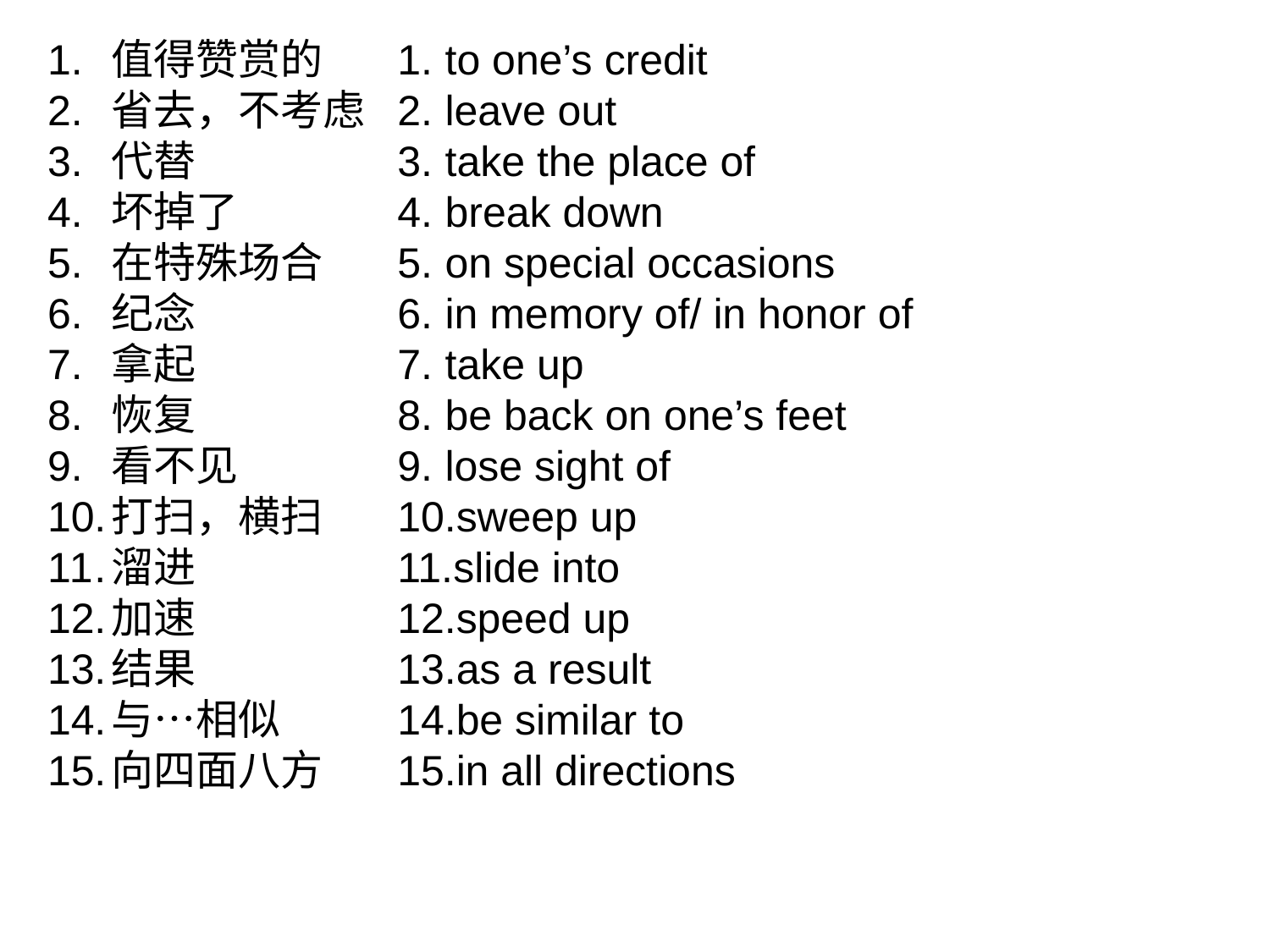

值得赞赏的
省去，不考虑
代替
坏掉了
在特殊场合
纪念
拿起
恢复
看不见
打扫，横扫
溜进
加速
结果
与…相似
向四面八方
to one’s credit
leave out
take the place of
break down
on special occasions
in memory of/ in honor of
take up
be back on one’s feet
lose sight of
sweep up
slide into
speed up
as a result
be similar to
in all directions